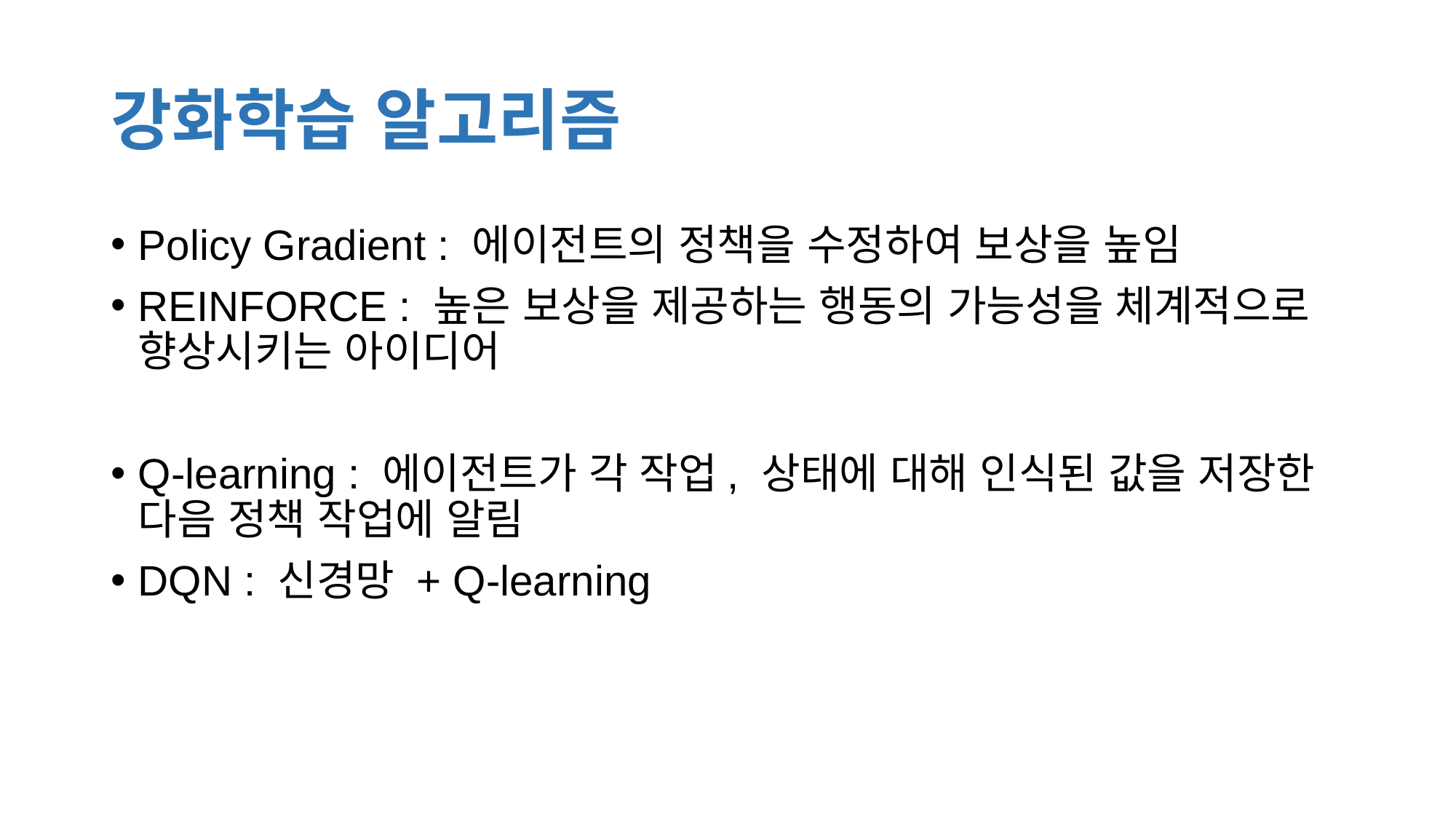

# 강화학습 알고리즘
Policy Gradient : 에이전트의 정책을 수정하여 보상을 높임
REINFORCE : 높은 보상을 제공하는 행동의 가능성을 체계적으로 향상시키는 아이디어

Q-learning : 에이전트가 각 작업, 상태에 대해 인식된 값을 저장한 다음 정책 작업에 알림
DQN : 신경망 + Q-learning